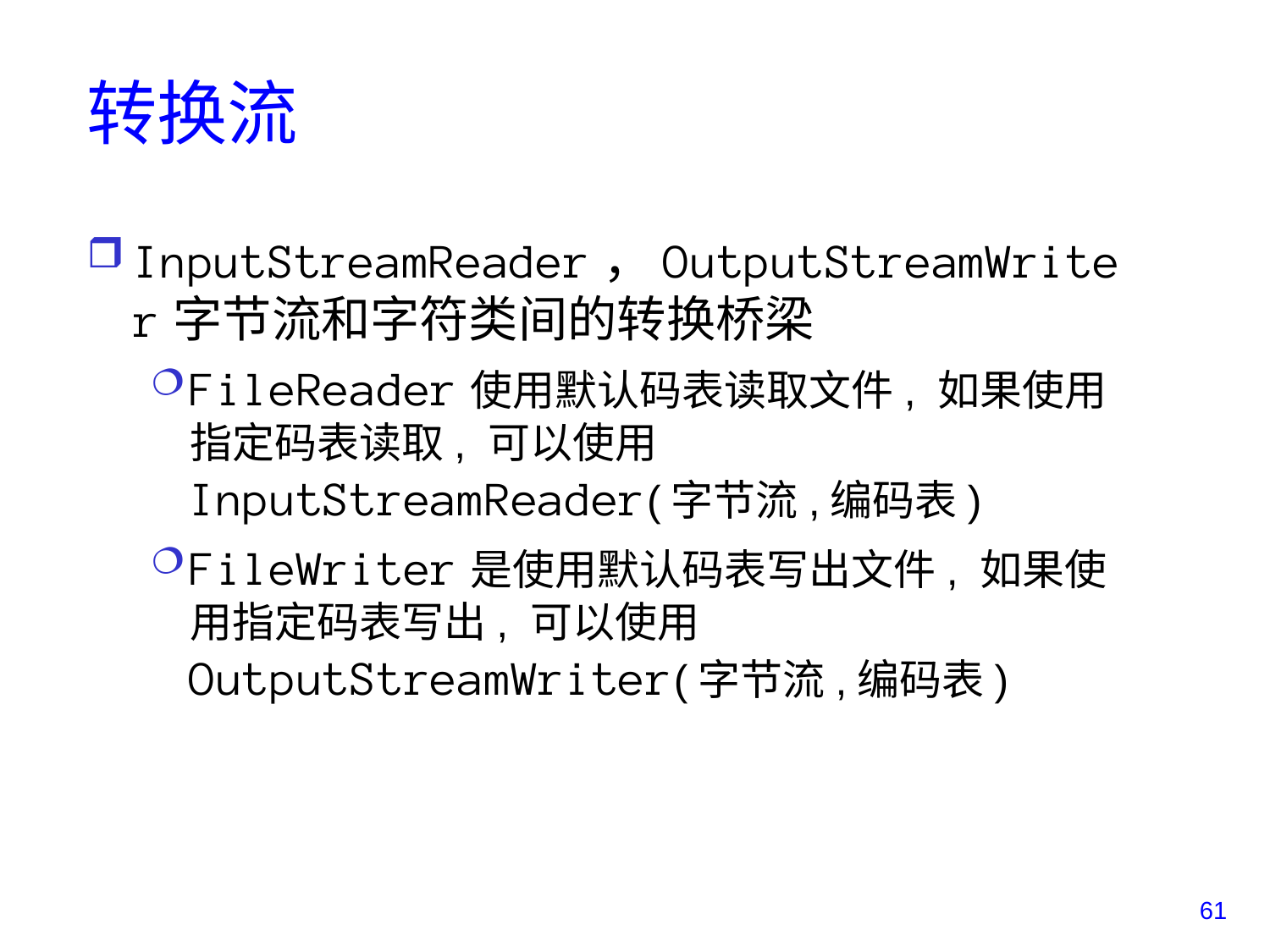

# 转换流
InputStreamReader，OutputStreamWriter字节流和字符类间的转换桥梁
FileReader使用默认码表读取文件, 如果使用指定码表读取, 可以使用InputStreamReader(字节流,编码表)
FileWriter是使用默认码表写出文件, 如果使用指定码表写出, 可以使用OutputStreamWriter(字节流,编码表)
61